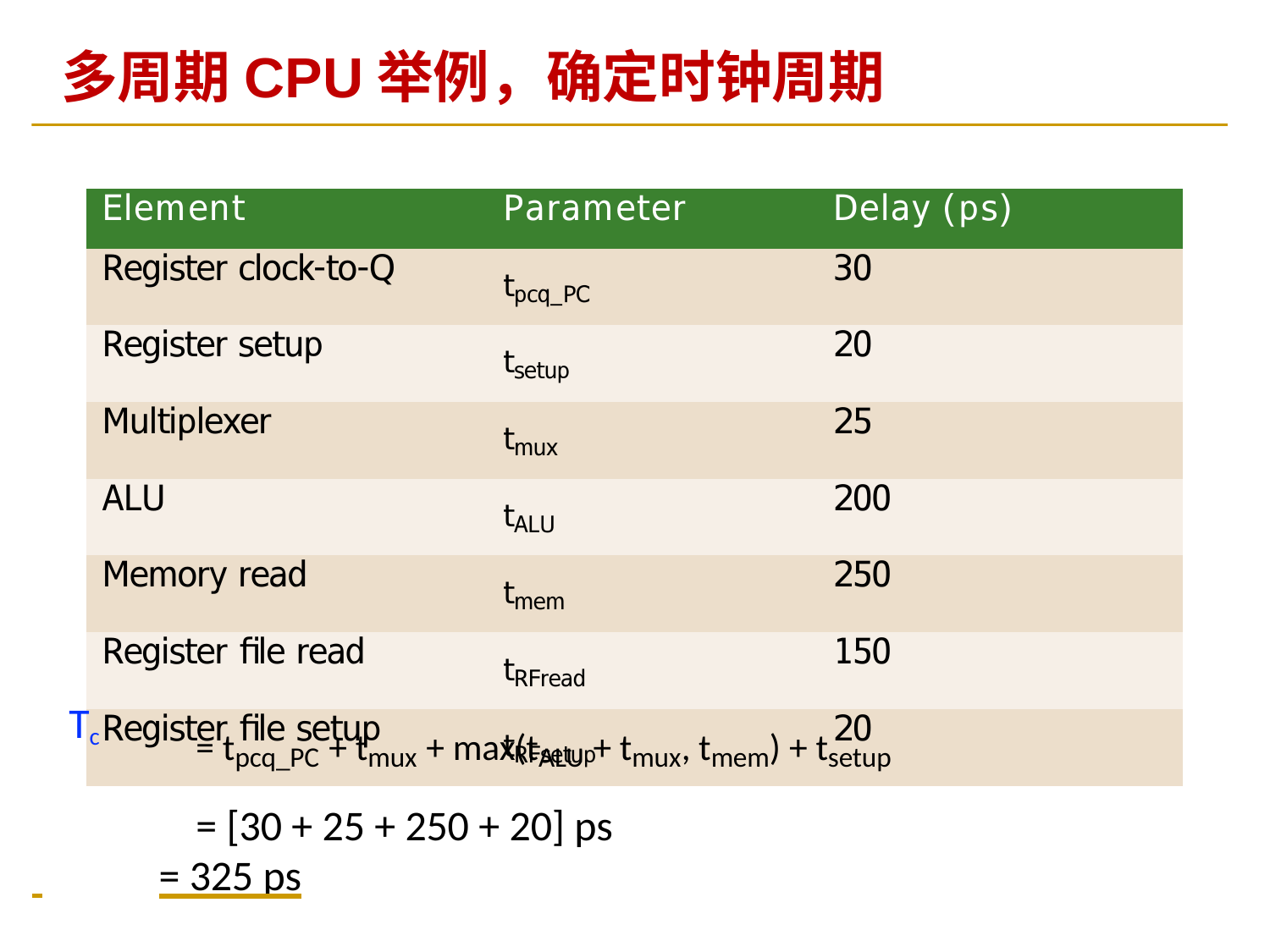

# 多周期CPU举例，确定时钟周期

| Element |  | Parameter | Delay (ps) |
| --- | --- | --- | --- |
| Register clock-to-Q |  | tpcq\_PC | 30 |
| Register setup |  | tsetup | 20 |
| Multiplexer |  | tmux | 25 |
| ALU |  | tALU | 200 |
| Memory | read | tmem | 250 |
| Register | file read | tRFread | 150 |
| Register | file setup | tRFsetup | 20 |
= tpcq_PC + tmux + max(tALU + tmux, tmem) + tsetup
= [30 + 25 + 250 + 20] ps
Tc
 	= 325 ps